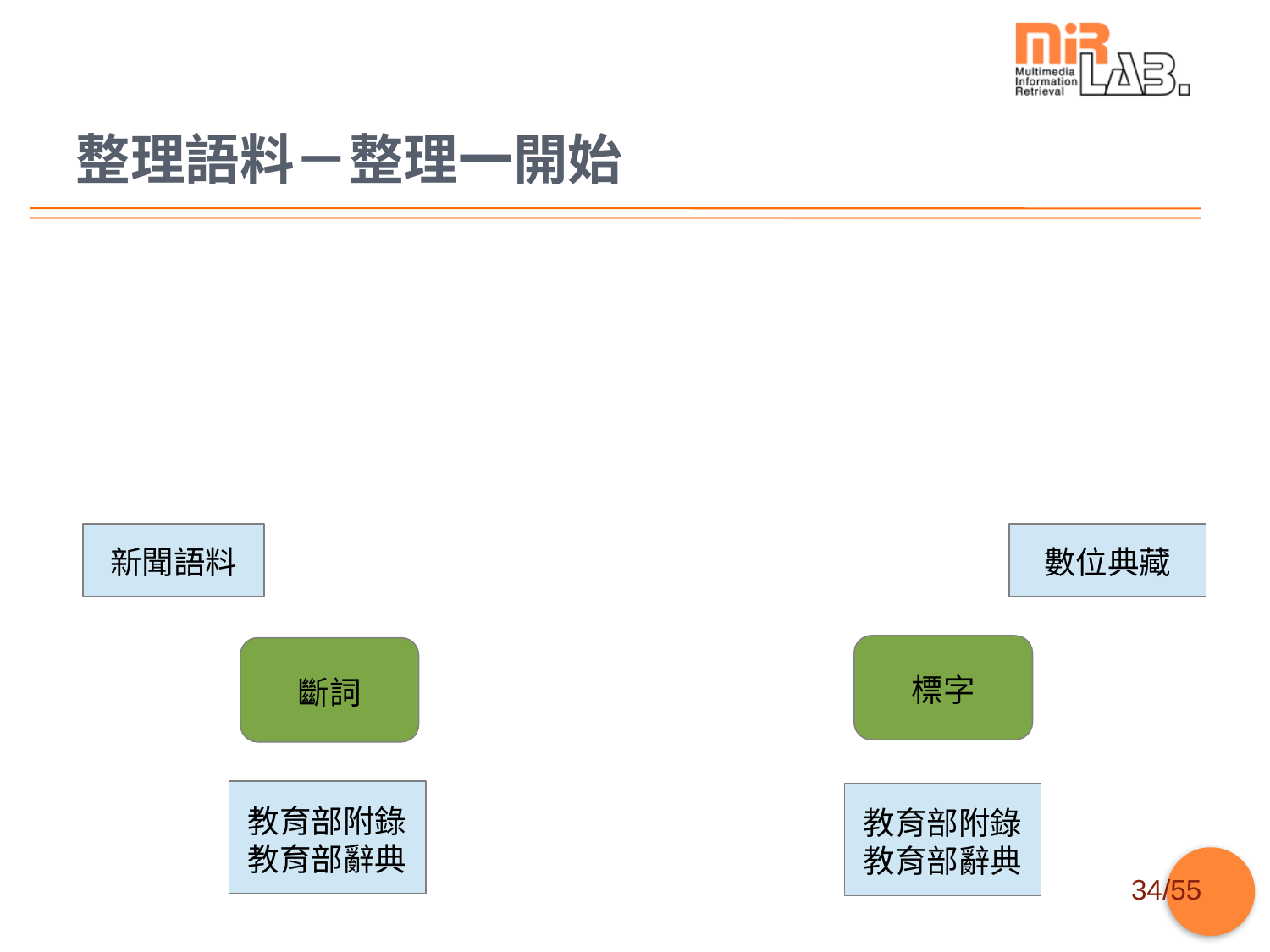

# 整理語料－整理一開始

新聞語料
數位典藏
標字
斷詞
教育部附錄
教育部辭典
教育部附錄
教育部辭典